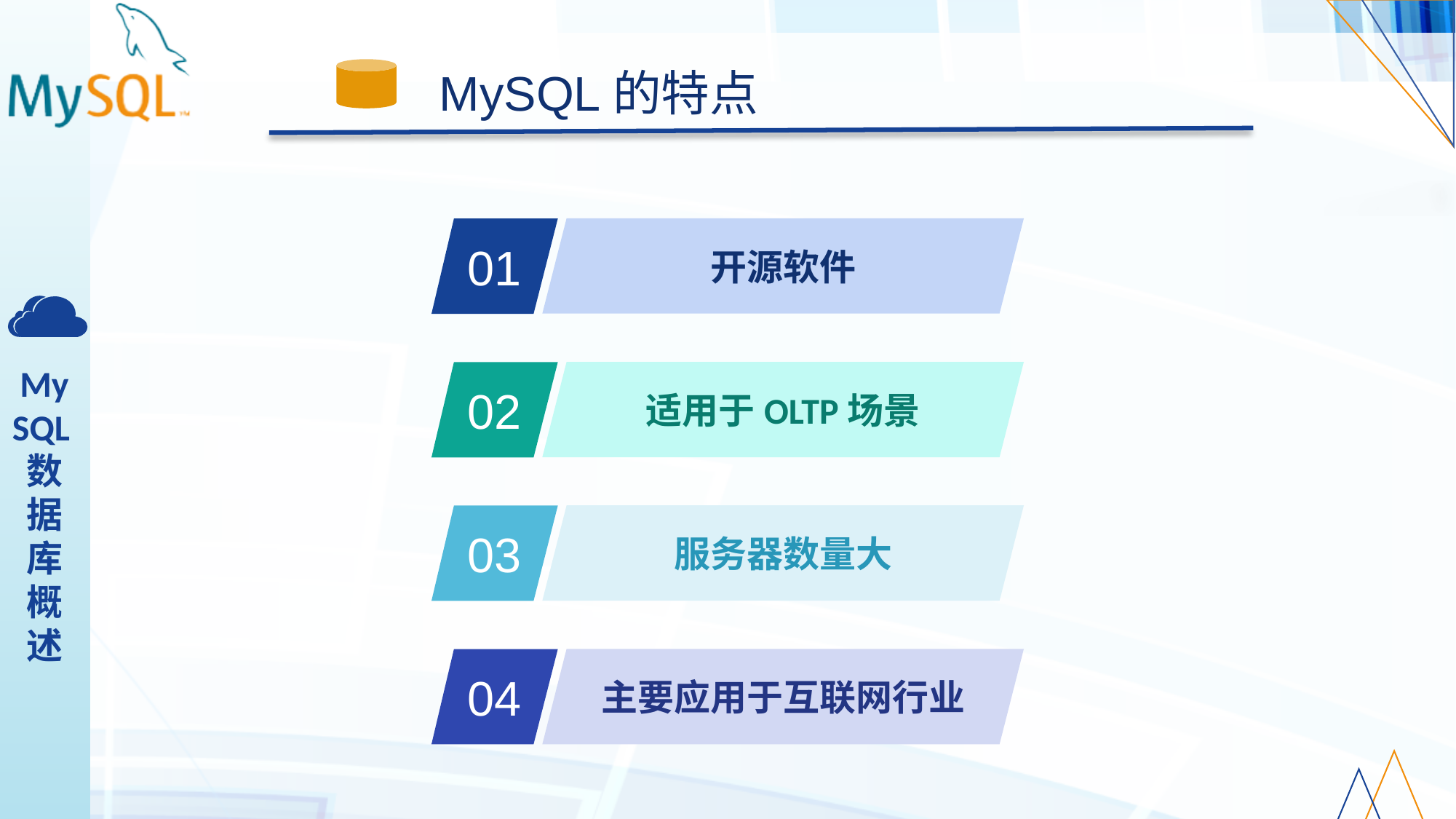

MySQL的特点
开源软件
01
适用于OLTP场景
02
服务器数量大
03
主要应用于互联网行业
04